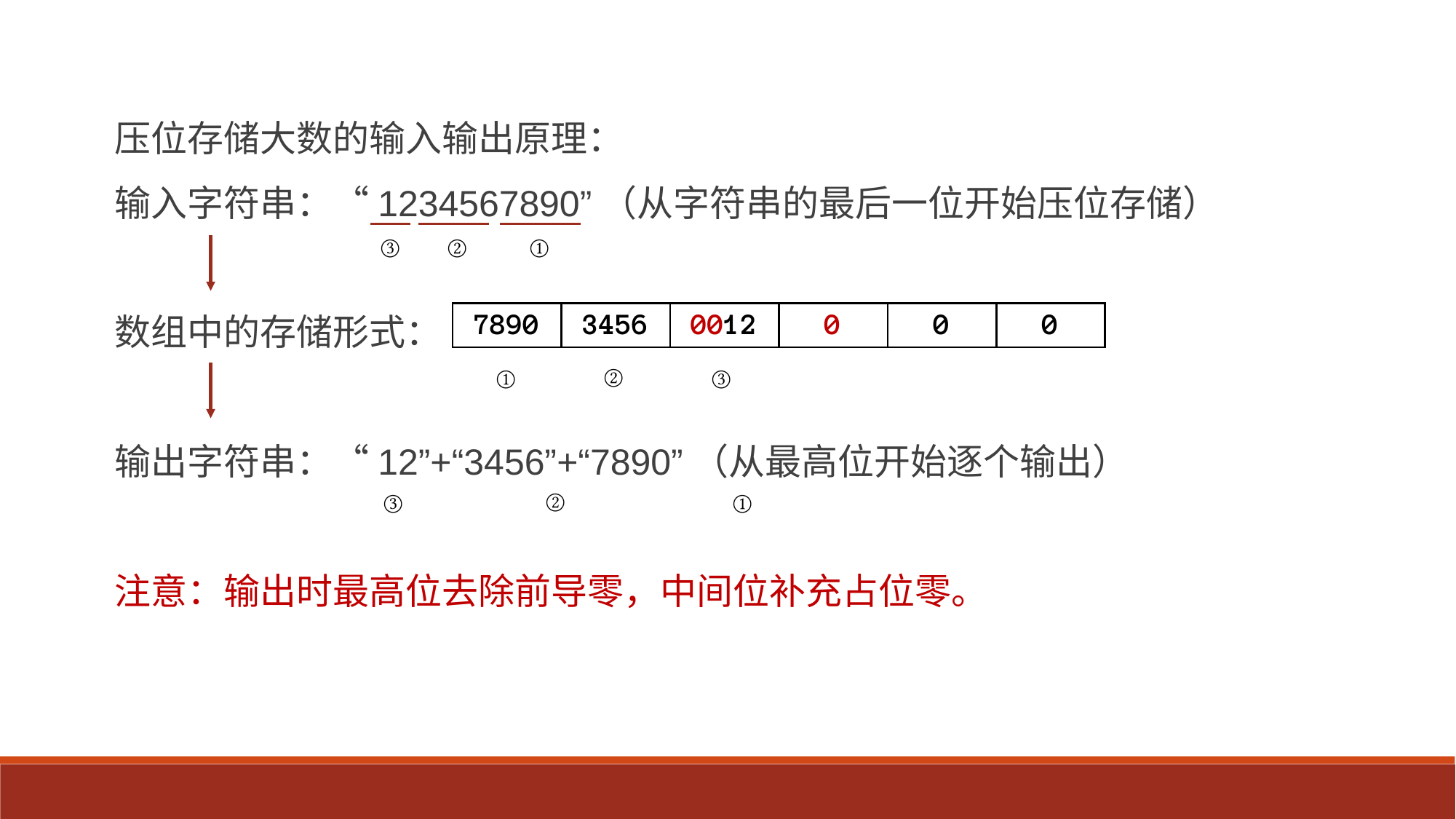

压位存储大数的输入输出原理：
输入字符串：“1234567890”（从字符串的最后一位开始压位存储）

数组中的存储形式：

输出字符串：“12”+“3456”+“7890”（从最高位开始逐个输出）

注意：输出时最高位去除前导零，中间位补充占位零。

③
①
②
| 7890 | 3456 | 0012 | 0 | 0 | 0 |
| --- | --- | --- | --- | --- | --- |
②
①
③
②
③
①